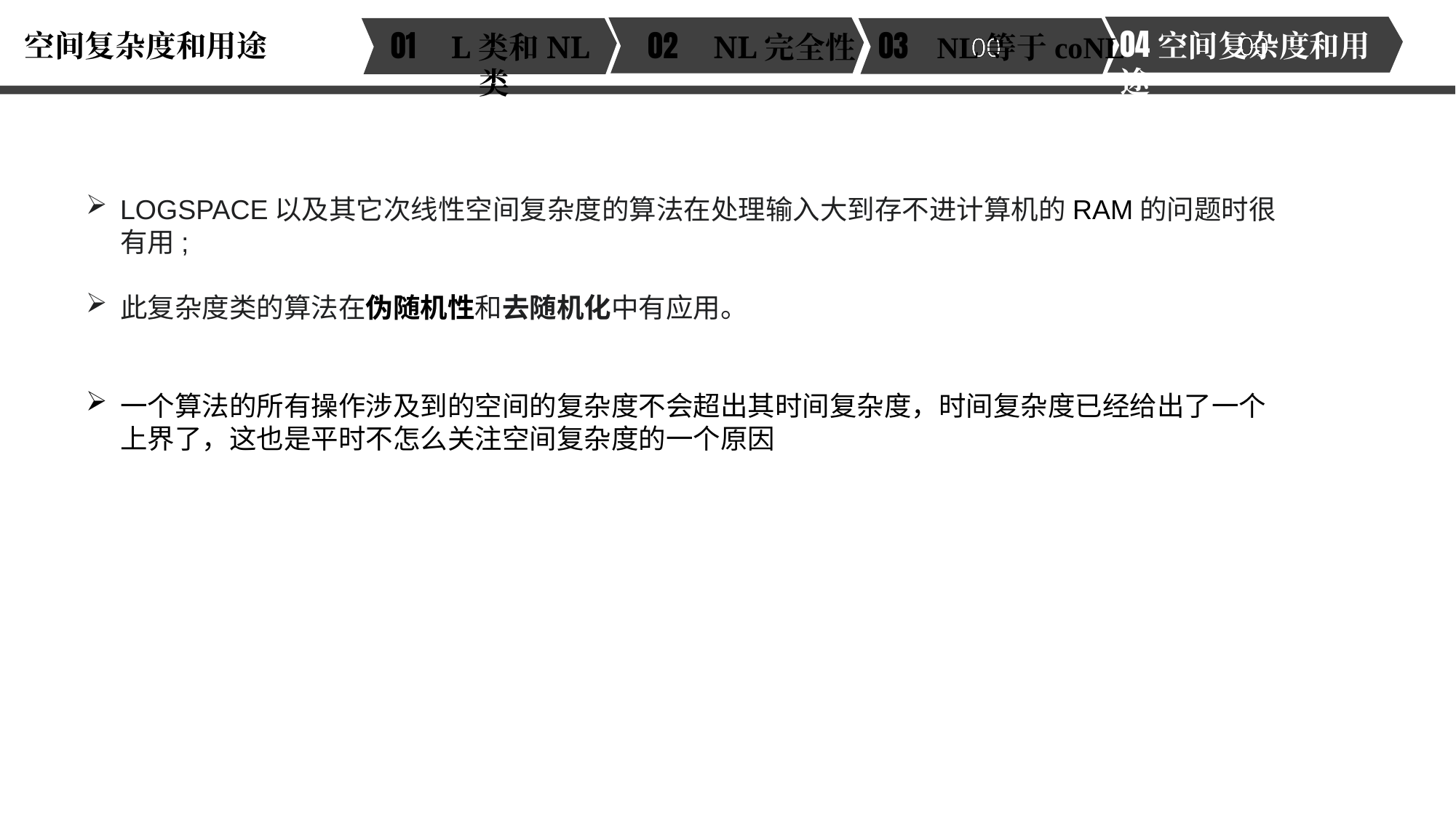

00

00

04空间复杂度和用途
空间复杂度和用途
01     L类和NL类
02     NL完全性
03    NL等于coNL

LOGSPACE以及其它次线性空间复杂度的算法在处理输入大到存不进计算机的RAM的问题时很有用;

此复杂度类的算法在伪随机性和去随机化中有应用。

一个算法的所有操作涉及到的空间的复杂度不会超出其时间复杂度，时间复杂度已经给出了一个上界了，这也是平时不怎么关注空间复杂度的一个原因